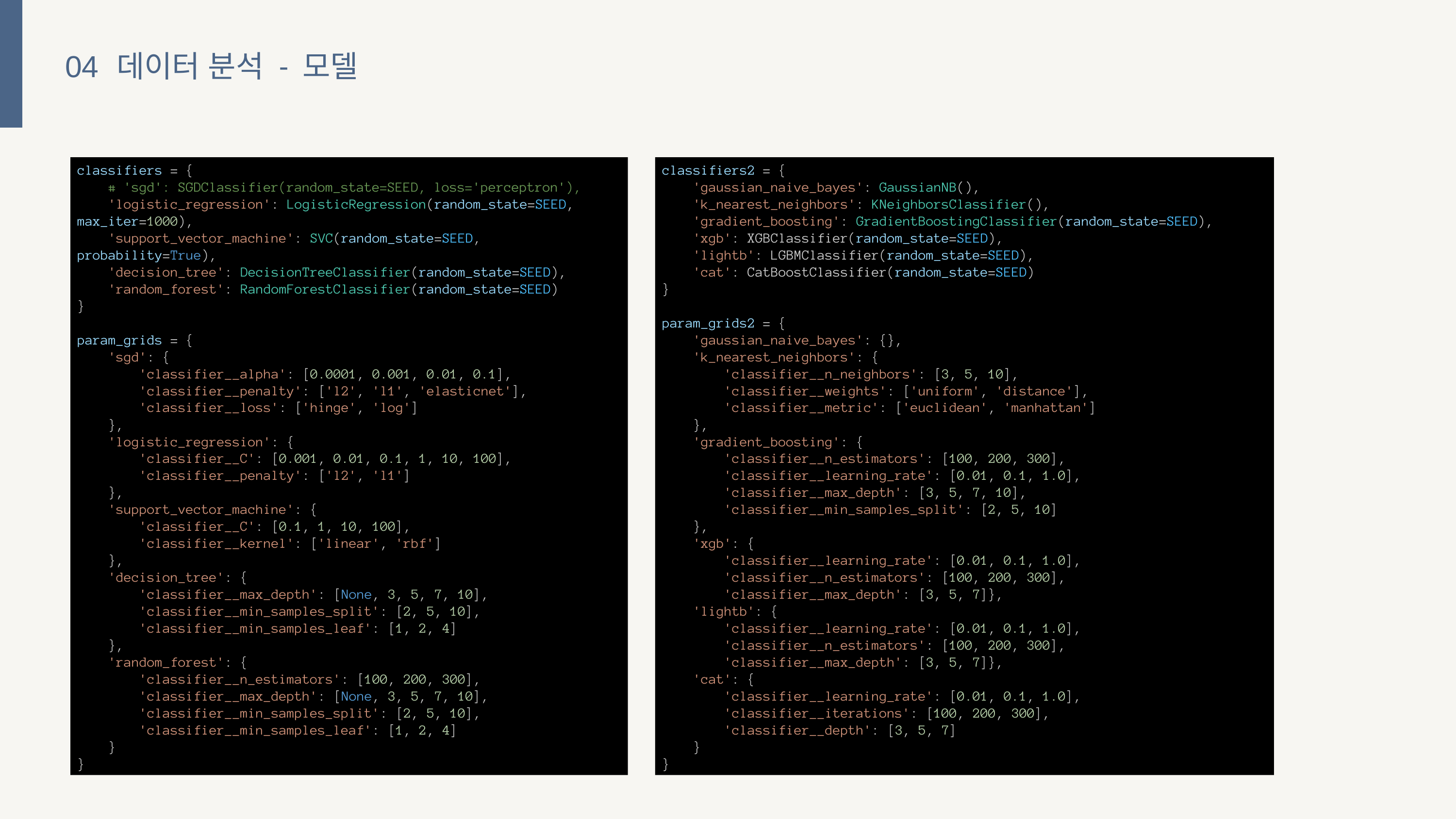

04
데이터 분석 - 모델
classifiers = {
    # 'sgd': SGDClassifier(random_state=SEED, loss='perceptron'),
    'logistic_regression': LogisticRegression(random_state=SEED, max_iter=1000),
    'support_vector_machine': SVC(random_state=SEED, probability=True),
    'decision_tree': DecisionTreeClassifier(random_state=SEED),
    'random_forest': RandomForestClassifier(random_state=SEED)
}
param_grids = {
    'sgd': {
        'classifier__alpha': [0.0001, 0.001, 0.01, 0.1],
        'classifier__penalty': ['l2', 'l1', 'elasticnet'],
        'classifier__loss': ['hinge', 'log']
    },
    'logistic_regression': {
        'classifier__C': [0.001, 0.01, 0.1, 1, 10, 100],
        'classifier__penalty': ['l2', 'l1']
    },
    'support_vector_machine': {
        'classifier__C': [0.1, 1, 10, 100],
        'classifier__kernel': ['linear', 'rbf']
    },
    'decision_tree': {
        'classifier__max_depth': [None, 3, 5, 7, 10],
        'classifier__min_samples_split': [2, 5, 10],
        'classifier__min_samples_leaf': [1, 2, 4]
    },
    'random_forest': {
        'classifier__n_estimators': [100, 200, 300],
        'classifier__max_depth': [None, 3, 5, 7, 10],
        'classifier__min_samples_split': [2, 5, 10],
        'classifier__min_samples_leaf': [1, 2, 4]
    }
}
classifiers2 = {
    'gaussian_naive_bayes': GaussianNB(),
    'k_nearest_neighbors': KNeighborsClassifier(),
    'gradient_boosting': GradientBoostingClassifier(random_state=SEED),
    'xgb': XGBClassifier(random_state=SEED),
    'lightb': LGBMClassifier(random_state=SEED),
    'cat': CatBoostClassifier(random_state=SEED)
}
param_grids2 = {
    'gaussian_naive_bayes': {},
    'k_nearest_neighbors': {
        'classifier__n_neighbors': [3, 5, 10],
        'classifier__weights': ['uniform', 'distance'],
        'classifier__metric': ['euclidean', 'manhattan']
    },
    'gradient_boosting': {
        'classifier__n_estimators': [100, 200, 300],
        'classifier__learning_rate': [0.01, 0.1, 1.0],
        'classifier__max_depth': [3, 5, 7, 10],
        'classifier__min_samples_split': [2, 5, 10]
    },
    'xgb': {
        'classifier__learning_rate': [0.01, 0.1, 1.0],
        'classifier__n_estimators': [100, 200, 300],
        'classifier__max_depth': [3, 5, 7]},
    'lightb': {
        'classifier__learning_rate': [0.01, 0.1, 1.0],
        'classifier__n_estimators': [100, 200, 300],
        'classifier__max_depth': [3, 5, 7]},
    'cat': {
        'classifier__learning_rate': [0.01, 0.1, 1.0],
        'classifier__iterations': [100, 200, 300],
        'classifier__depth': [3, 5, 7]
    }
}